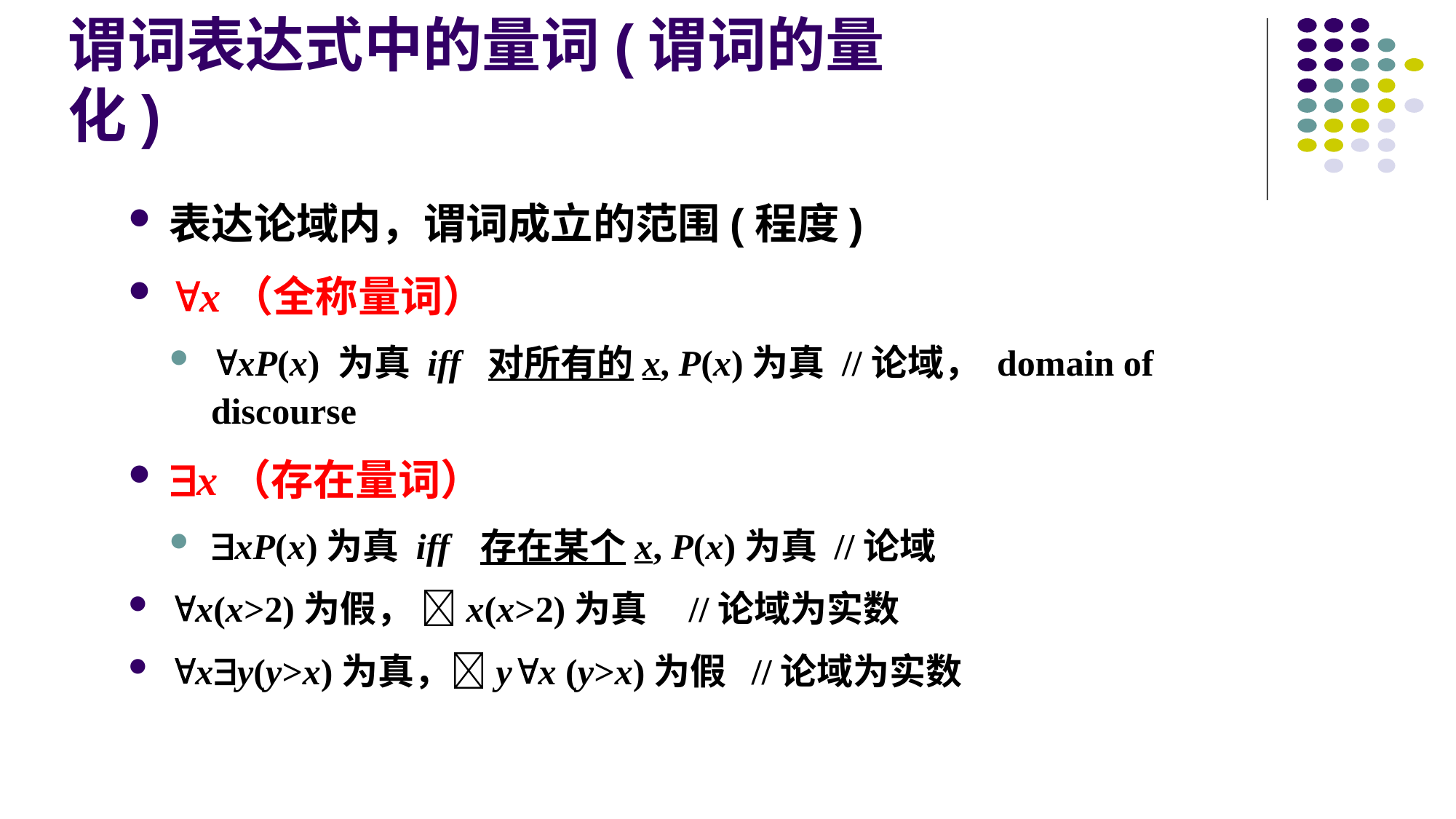

# 谓词表达式中的量词(谓词的量化)
表达论域内，谓词成立的范围(程度)
∀x（全称量词）
∀xP(x) 为真 iff  对所有的x, P(x)为真 //论域， domain of discourse
∃x（存在量词）
∃xP(x)为真 iff 存在某个x, P(x)为真 //论域
∀x(x>2)为假， ∃x(x>2)为真    //论域为实数
∀x∃y(y>x)为真，∃y∀x (y>x)为假  //论域为实数